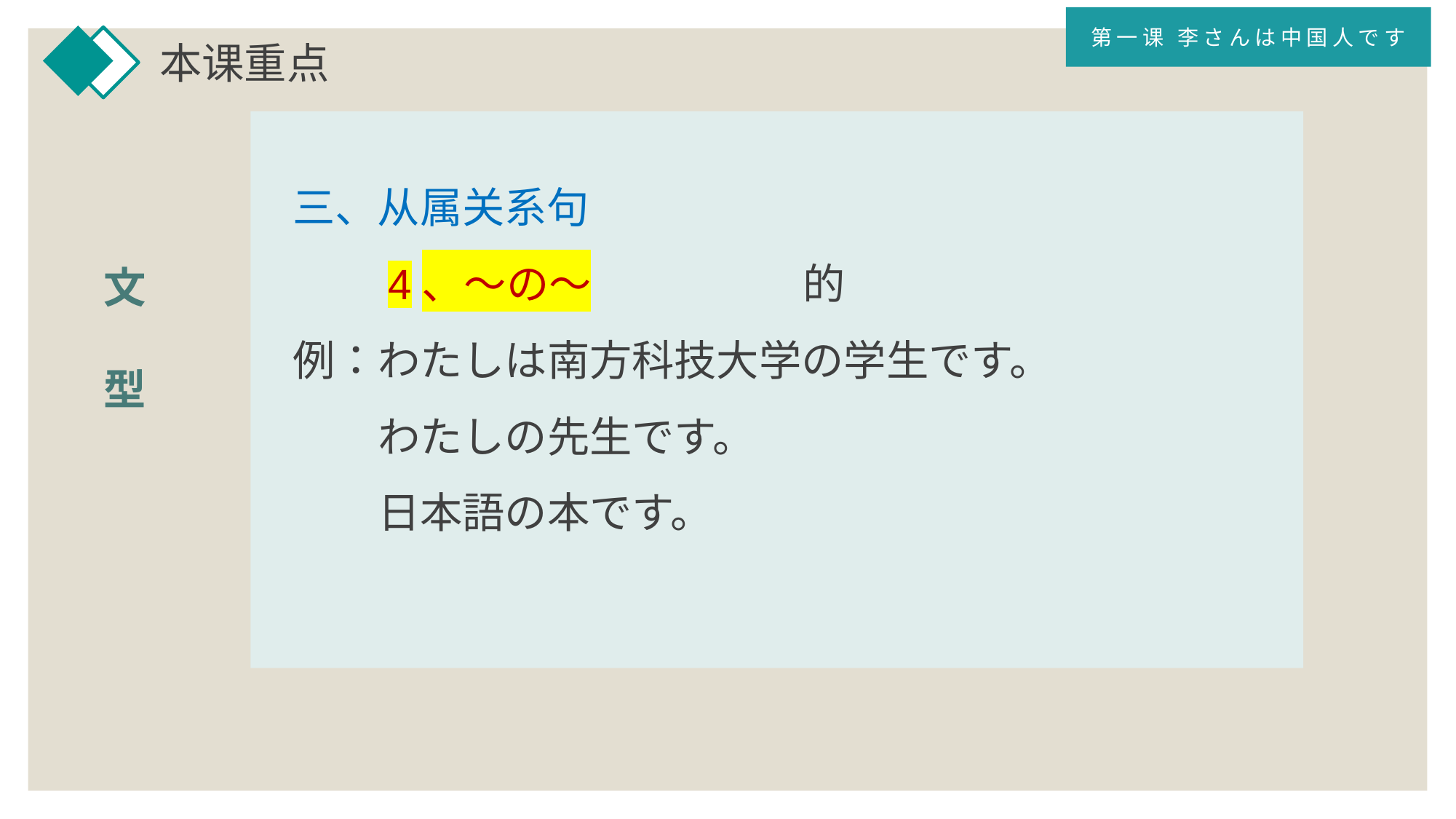

第一课 李さんは中国人です

本课重点

　三、从属关系句
　　　4、～の～　　　　　的
　例：わたしは南方科技大学の学生です。
　　　わたしの先生です。
　　　日本語の本です。

文

型